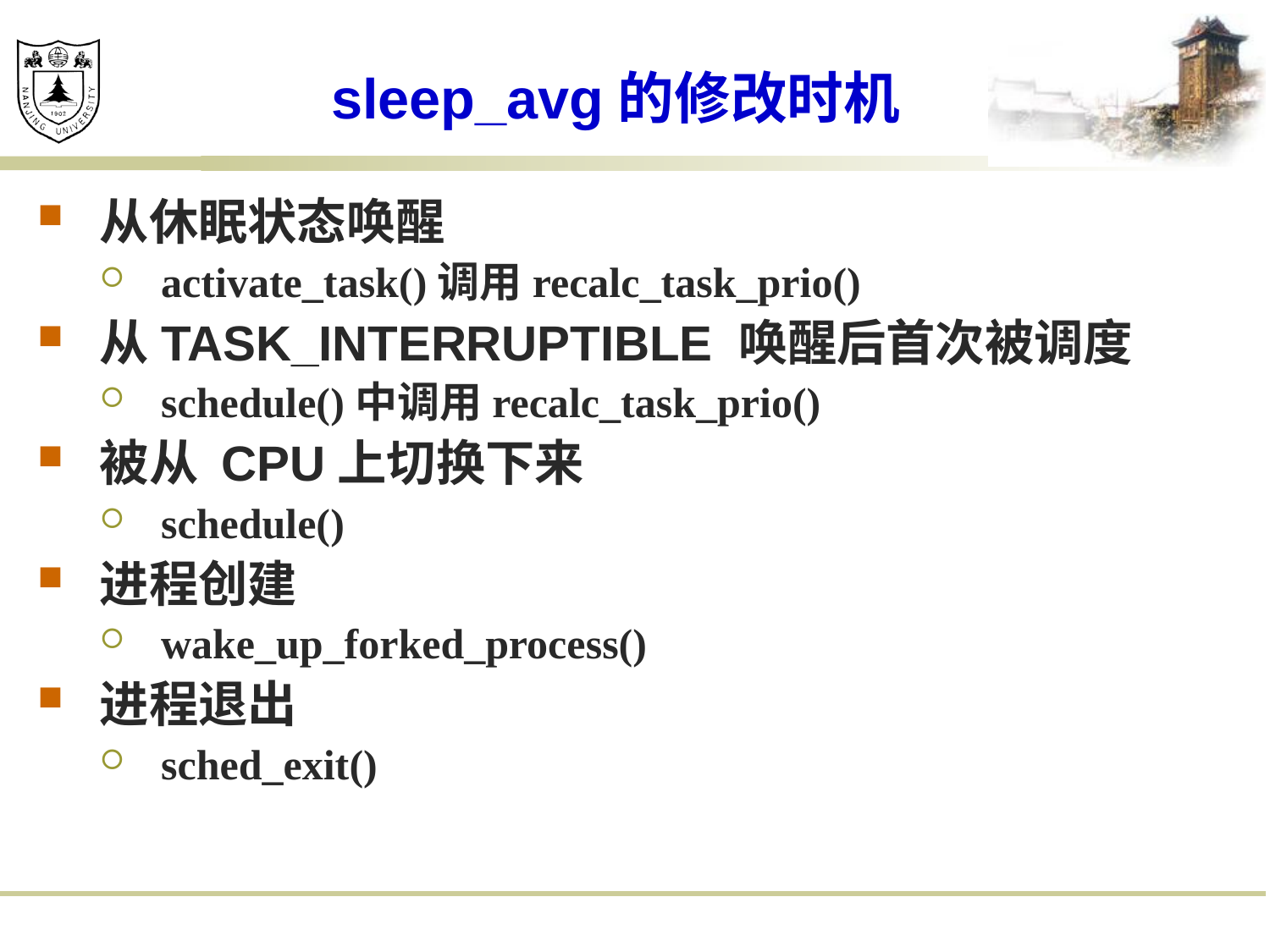

# sleep_avg的修改时机
从休眠状态唤醒
activate_task()调用recalc_task_prio()
从TASK_INTERRUPTIBLE 唤醒后首次被调度
schedule()中调用recalc_task_prio()
被从 CPU上切换下来
schedule()
进程创建
wake_up_forked_process()
进程退出
sched_exit()
242